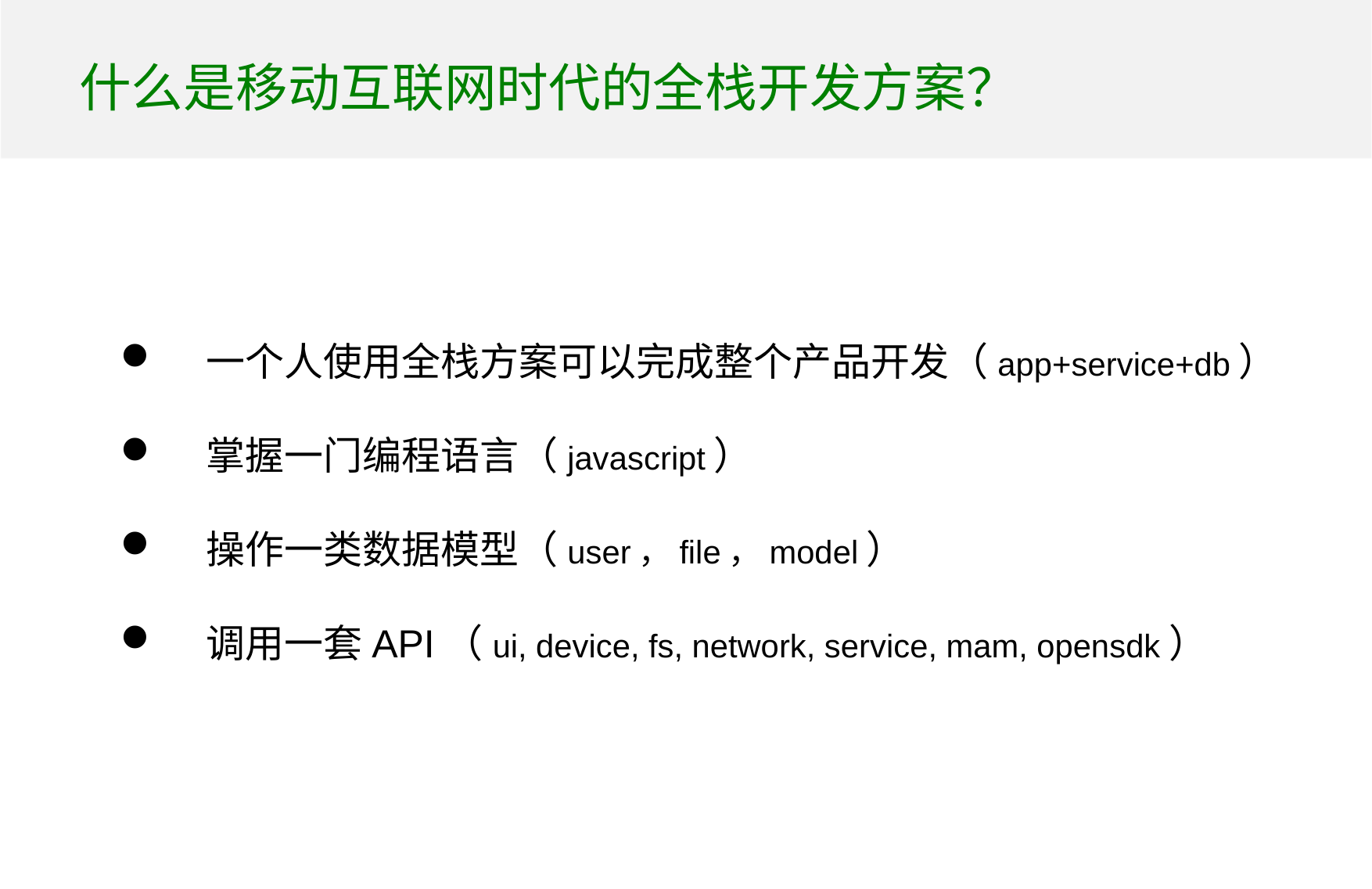

# 什么是移动互联网时代的全栈开发方案？
  一个人使用全栈方案可以完成整个产品开发（app+service+db）

  掌握一门编程语言（javascript）

  操作一类数据模型（user，file，model）

  调用一套API（ui, device, fs, network, service, mam, opensdk）